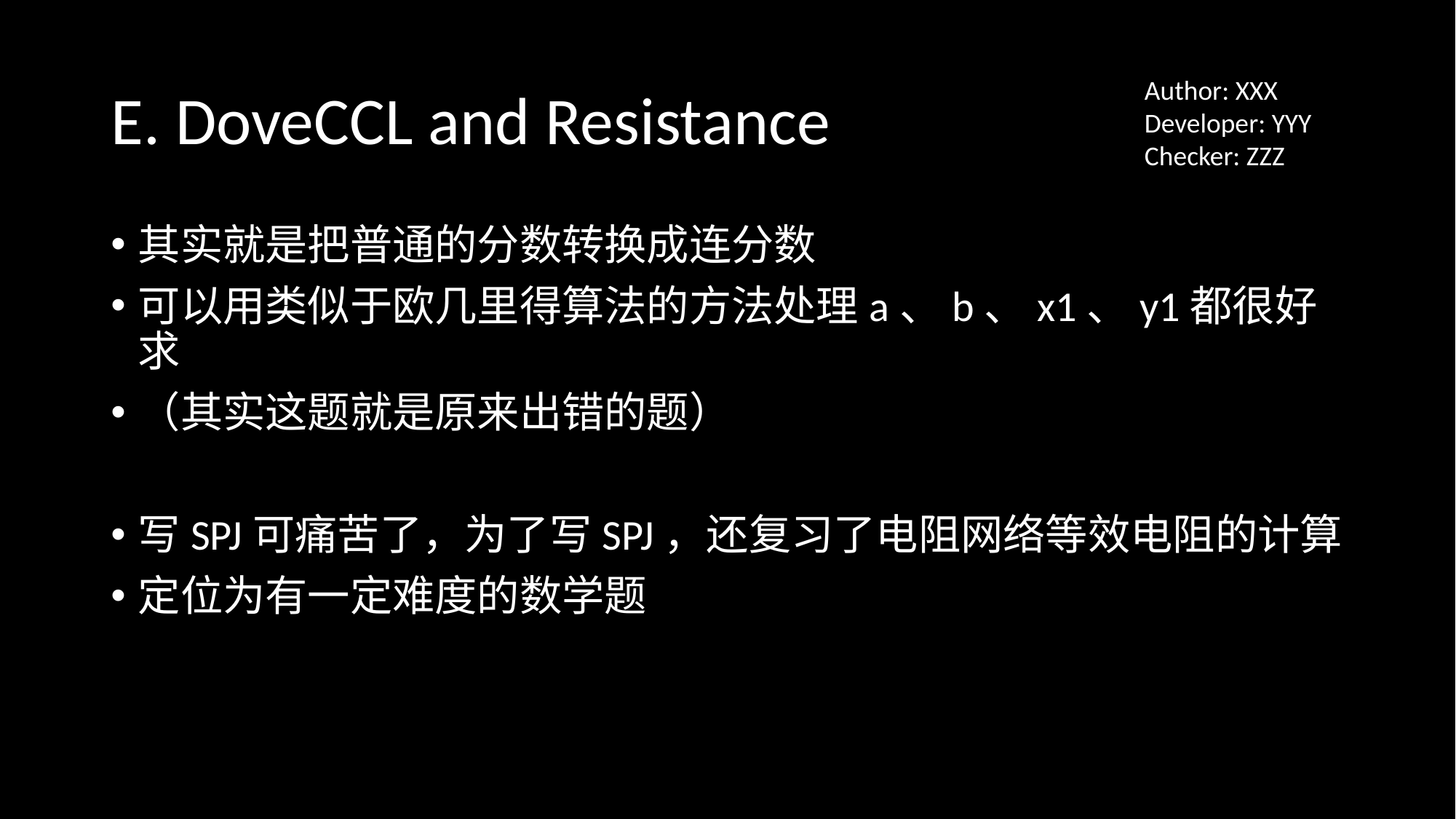

# E. DoveCCL and Resistance
Author: XXX
Developer: YYY
Checker: ZZZ
其实就是把普通的分数转换成连分数
可以用类似于欧几里得算法的方法处理a、b、x1、y1都很好求
（其实这题就是原来出错的题）

写SPJ可痛苦了，为了写SPJ，还复习了电阻网络等效电阻的计算
定位为有一定难度的数学题